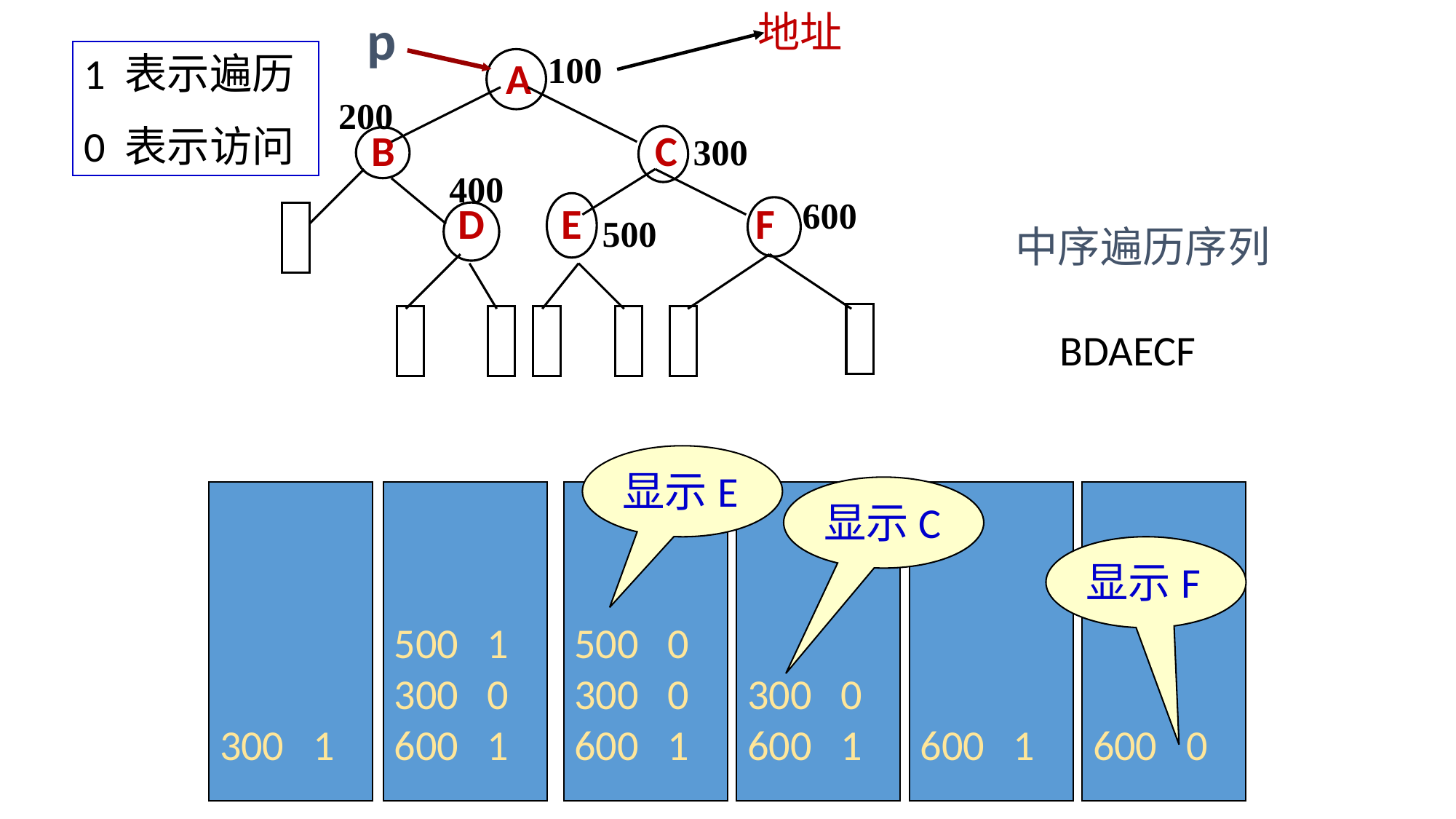

p
地址

1 表示遍历
0 表示访问
100
                            A
              B                           C
                       D        E                  F

200

300

400

600

500

中序遍历序列
BDAECF
显示E
显示C

300   1

500   1
300   0
600   1

500   0
300   0
600   1

300   0
600   1

600   1

600   0
显示F